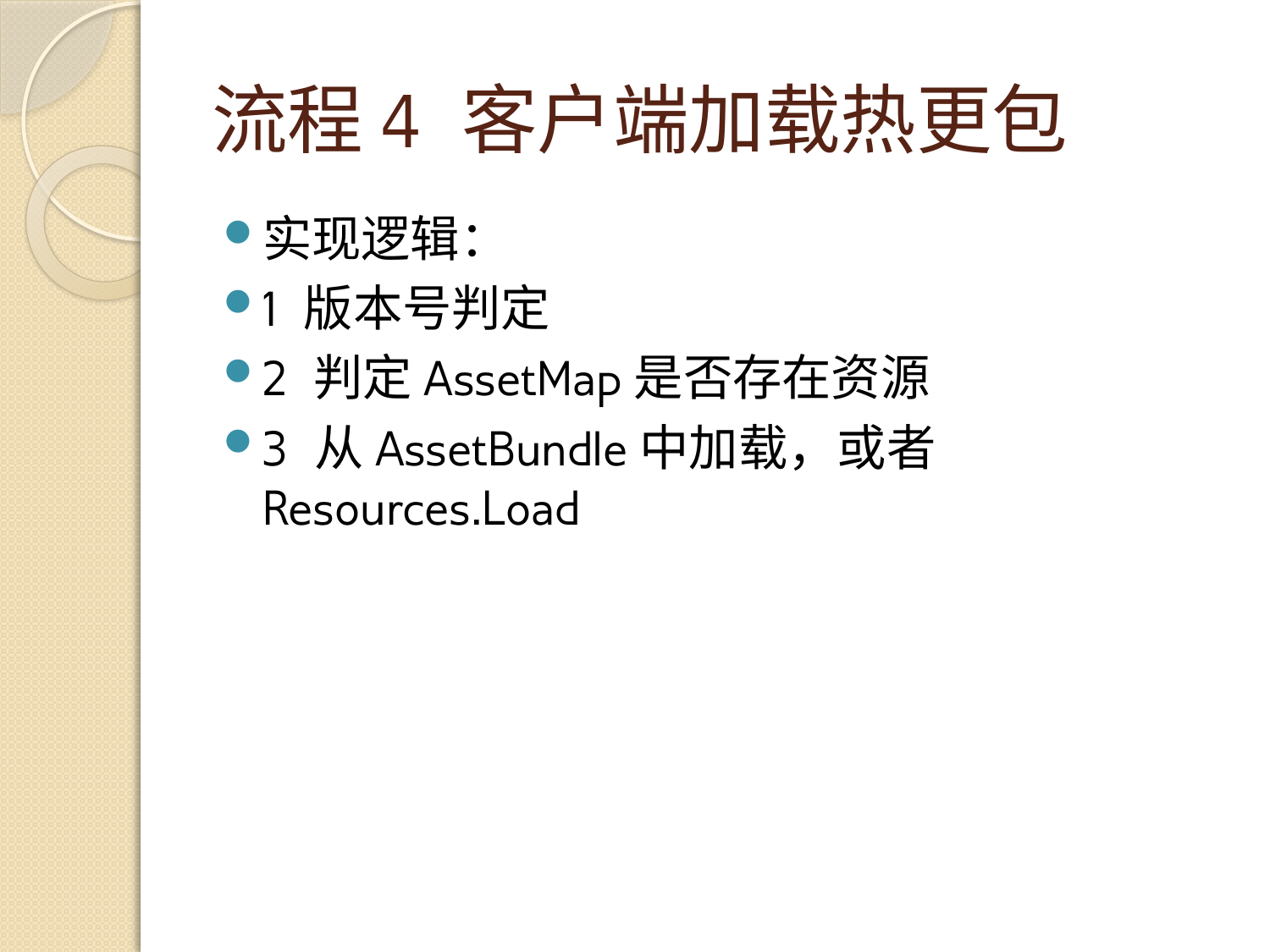

# 流程4 客户端加载热更包
实现逻辑：
1 版本号判定
2 判定AssetMap是否存在资源
3 从AssetBundle中加载，或者Resources.Load